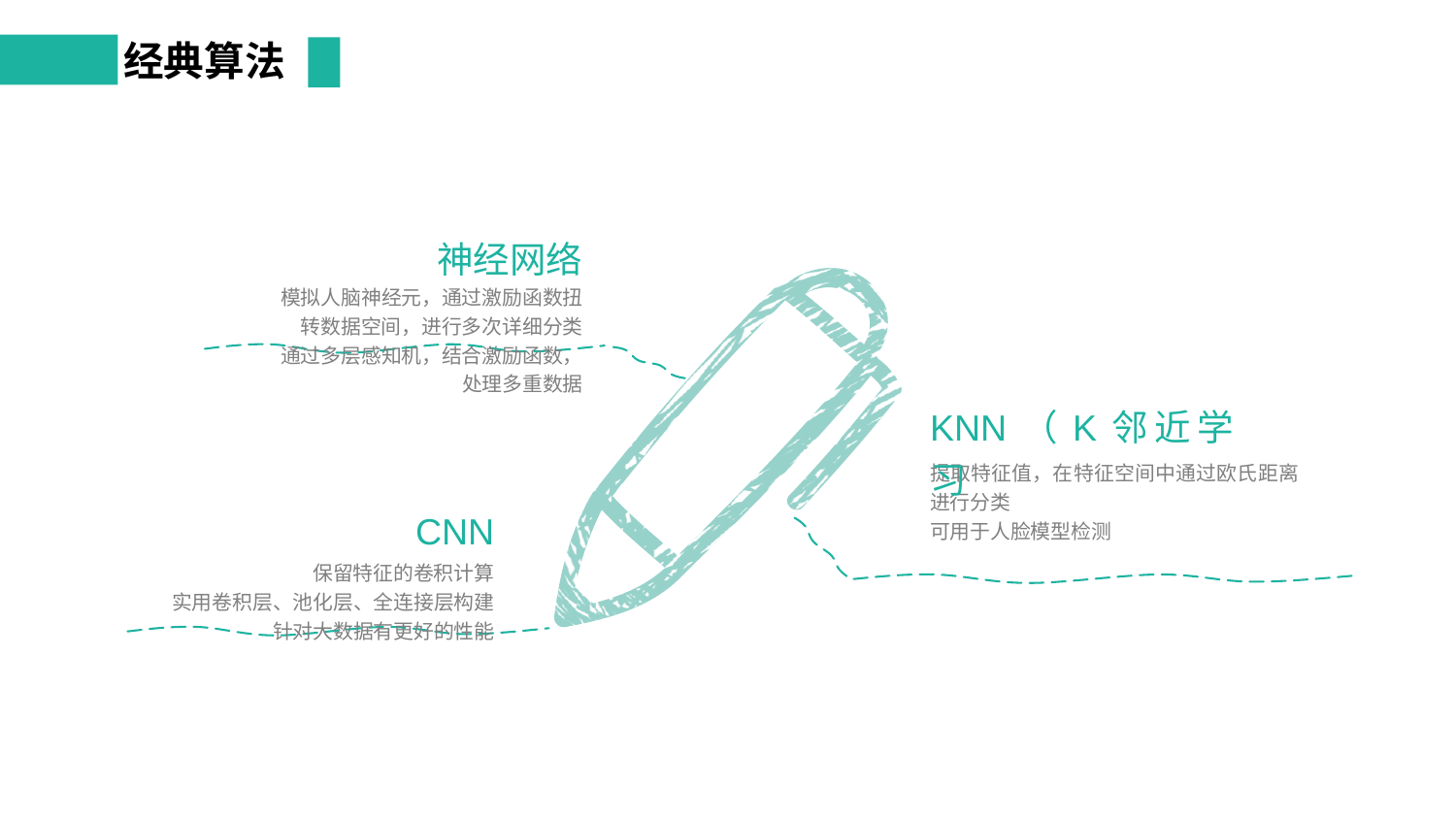

经典算法
神经网络
模拟人脑神经元，通过激励函数扭转数据空间，进行多次详细分类
通过多层感知机，结合激励函数，处理多重数据

KNN（K邻近学习
提取特征值，在特征空间中通过欧氏距离进行分类
可用于人脸模型检测

CNN
保留特征的卷积计算
实用卷积层、池化层、全连接层构建
针对大数据有更好的性能